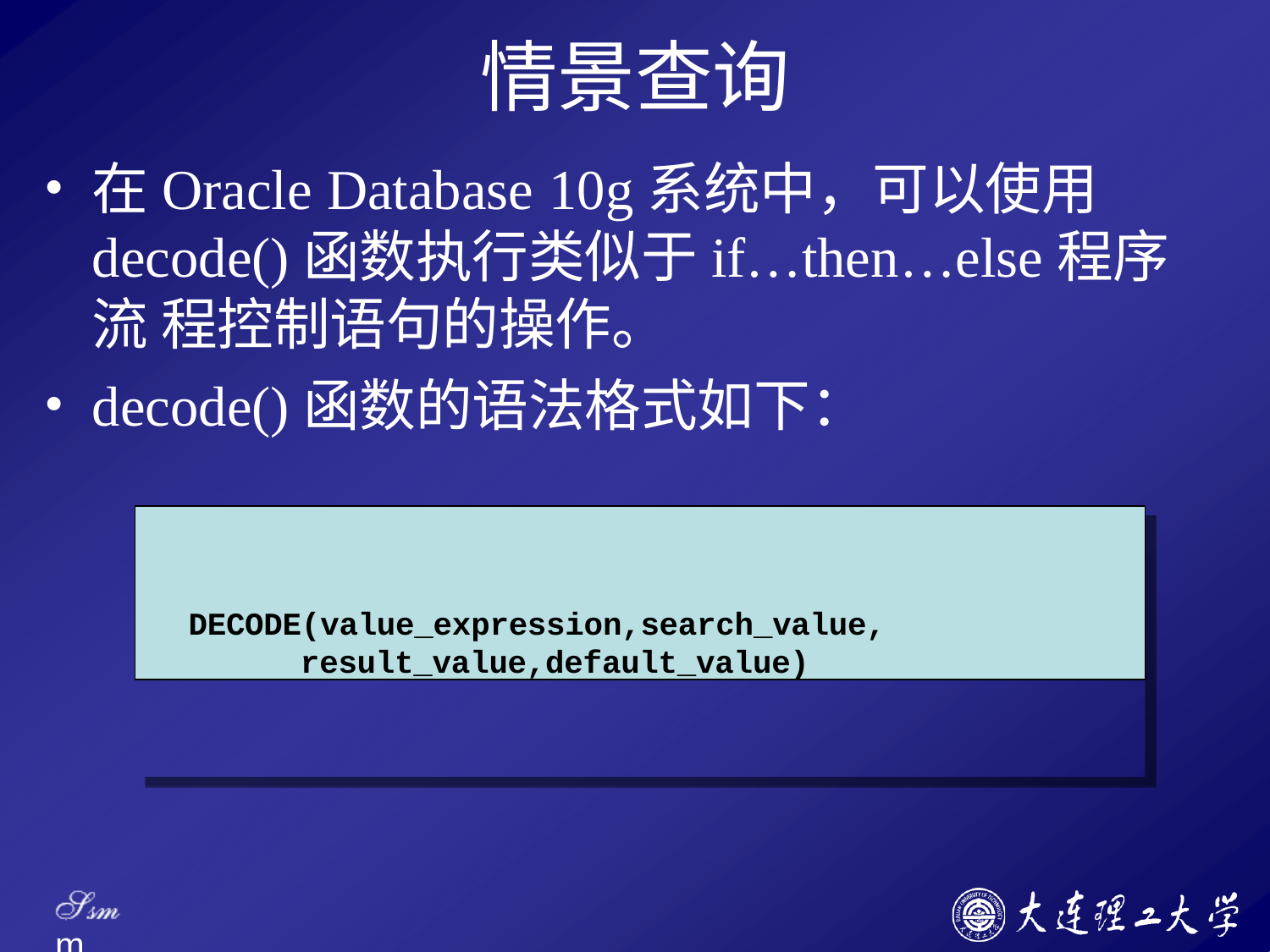

# 情景查询
在Oracle Database 10g系统中，可以使用 decode()函数执行类似于if…then…else程序流 程控制语句的操作。
decode()函数的语法格式如下：

DECODE(value_expression,search_value,
result_value,default_value)

Ssm